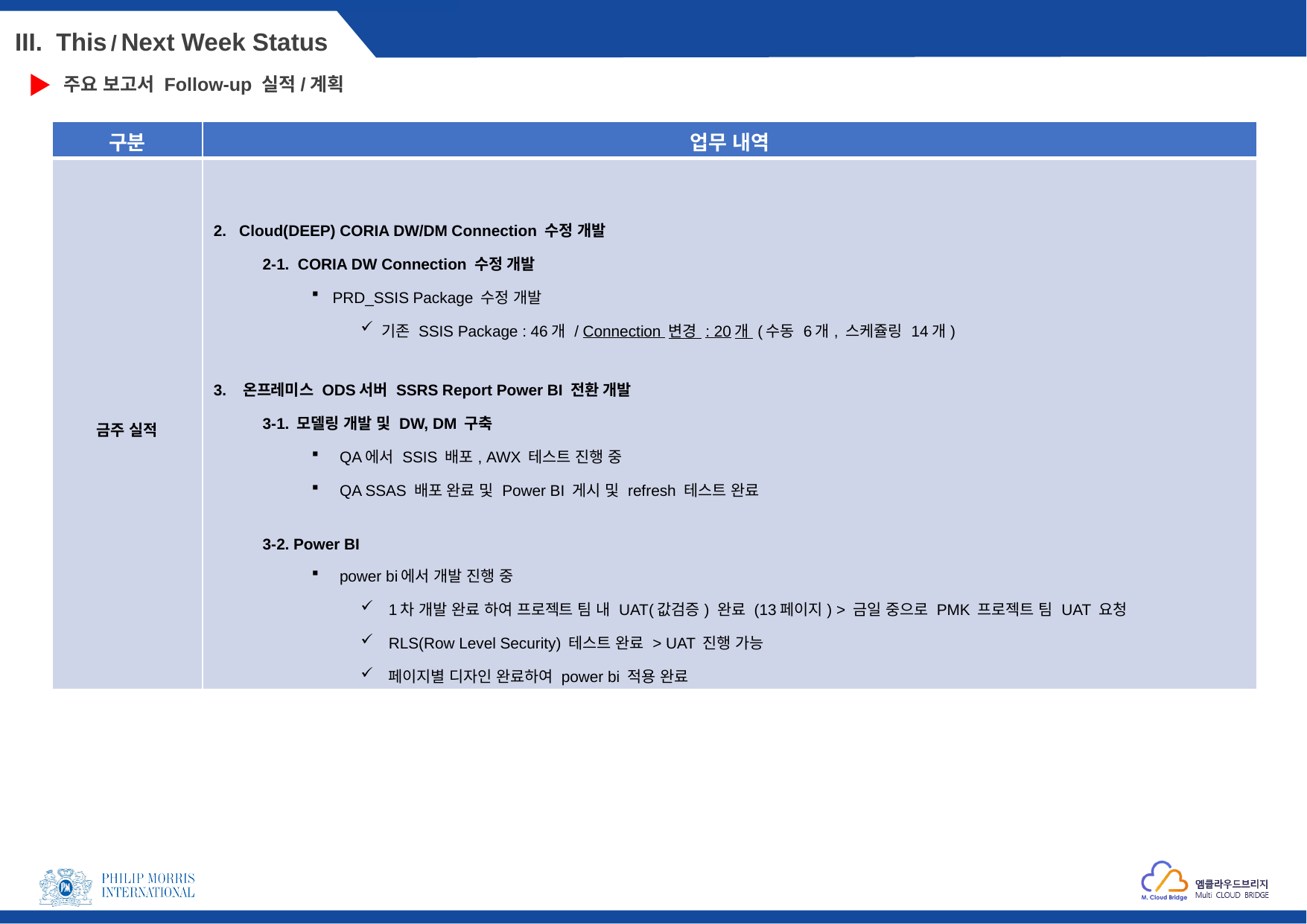

III.  This / Next Week Status
주요 보고서 Follow-up 실적/계획

| 구분 | 업무 내역 |
| --- | --- |
| 금주 실적 | 2. Cloud(DEEP) CORIA DW/DM Connection 수정 개발 2-1. CORIA DW Connection 수정 개발 PRD\_SSIS Package 수정 개발 기존 SSIS Package : 46개 / Connection 변경 : 20개 (수동 6개, 스케쥴링 14개) 3. 온프레미스 ODS서버 SSRS Report Power BI 전환 개발 3-1. 모델링 개발 및 DW, DM 구축 QA에서 SSIS 배포, AWX 테스트 진행 중 QA SSAS 배포 완료 및 Power BI 게시 및 refresh 테스트 완료 3-2. Power BI power bi에서 개발 진행 중 1차 개발 완료 하여 프로젝트 팀 내 UAT(값검증) 완료 (13페이지) > 금일 중으로 PMK 프로젝트 팀 UAT 요청 RLS(Row Level Security) 테스트 완료 > UAT 진행 가능 페이지별 디자인 완료하여 power bi 적용 완료 |